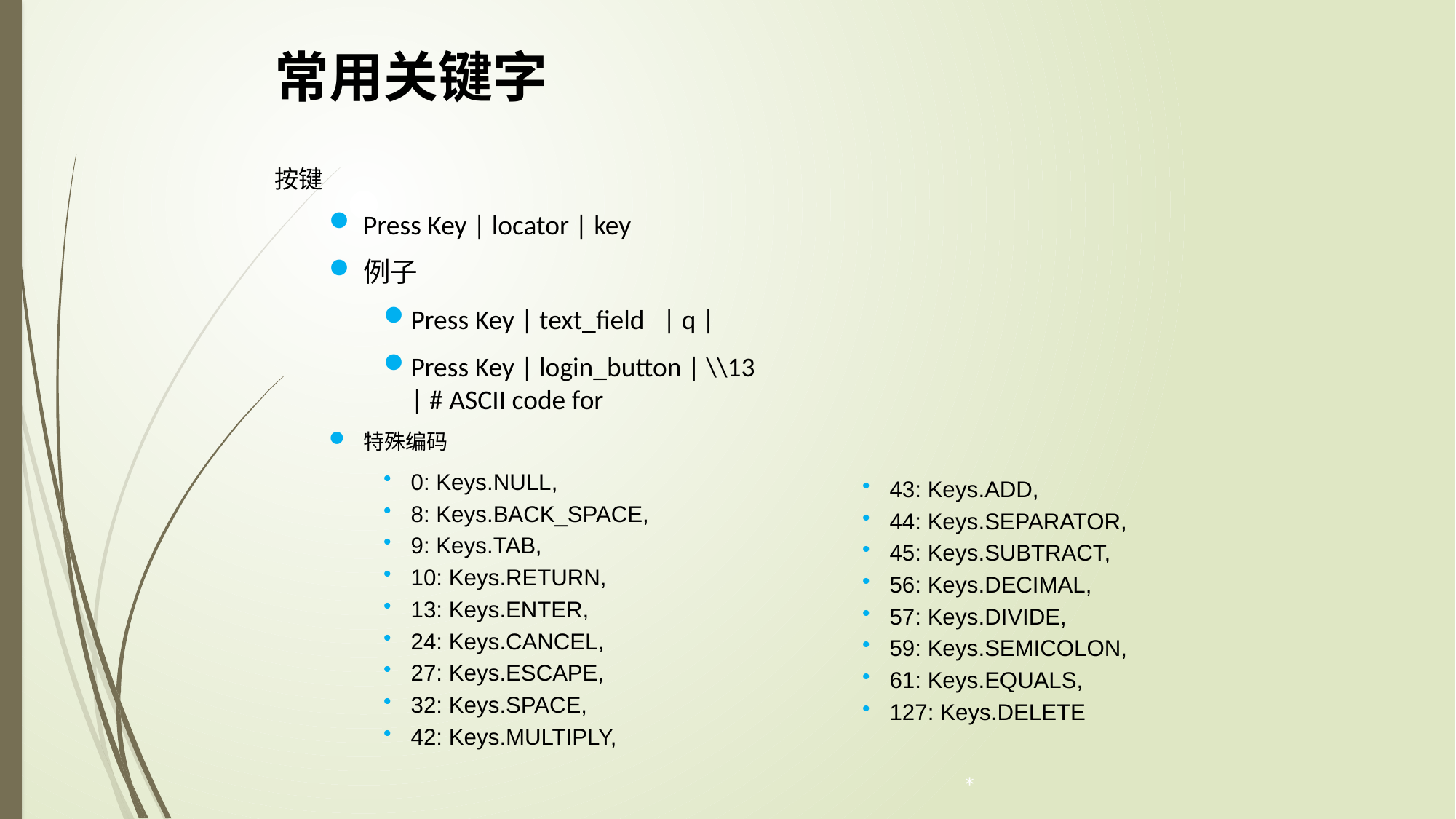

常用关键字
按键
Press Key | locator | key
例子
Press Key | text_field   | q |
Press Key | login_button | \\13 | # ASCII code for
特殊编码
0: Keys.NULL,
8: Keys.BACK_SPACE,
9: Keys.TAB,
10: Keys.RETURN,
13: Keys.ENTER,
24: Keys.CANCEL,
27: Keys.ESCAPE,
32: Keys.SPACE,
42: Keys.MULTIPLY,
43: Keys.ADD,
44: Keys.SEPARATOR,
45: Keys.SUBTRACT,
56: Keys.DECIMAL,
57: Keys.DIVIDE,
59: Keys.SEMICOLON,
61: Keys.EQUALS,
127: Keys.DELETE
*